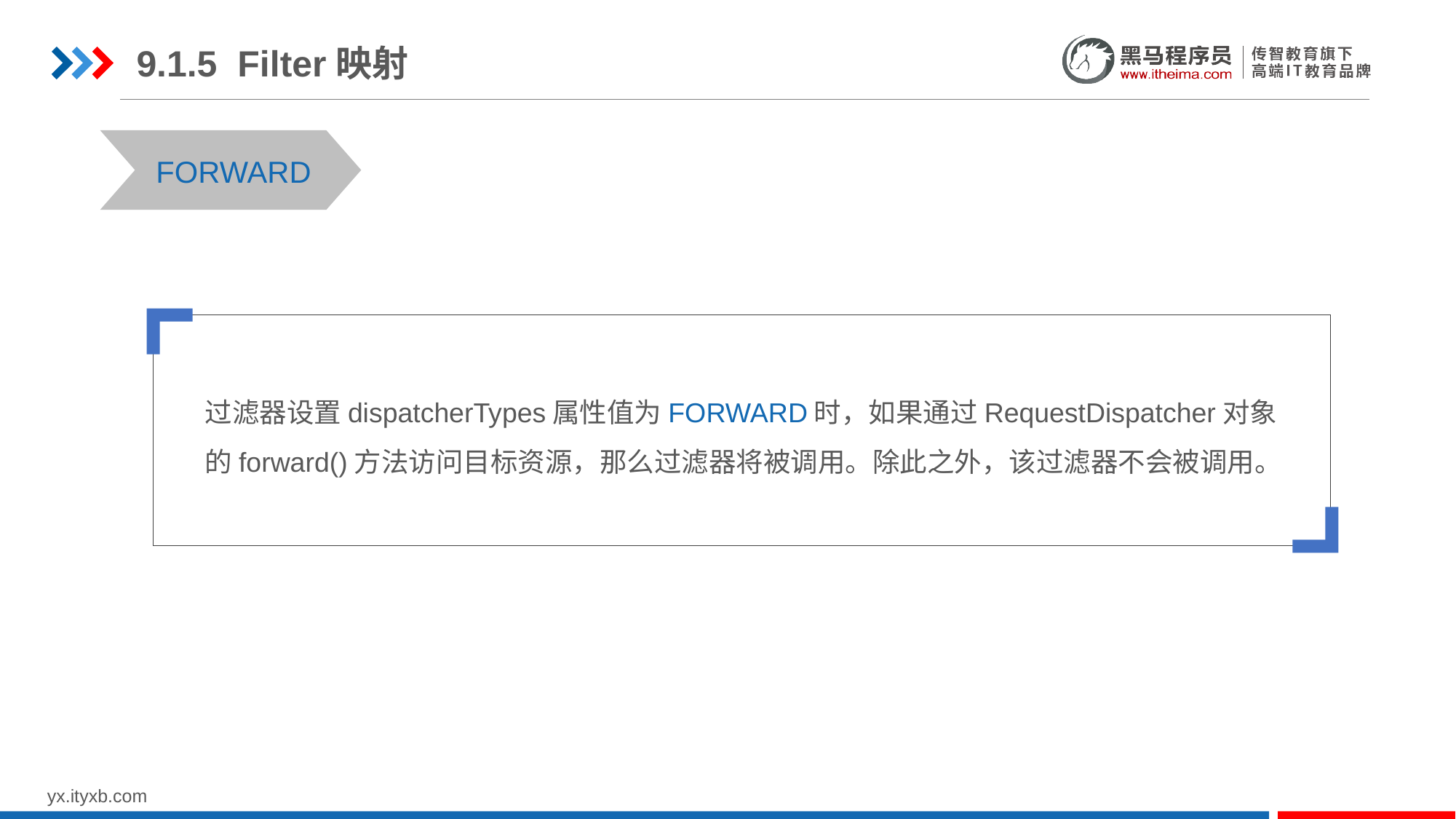

9.1.5  Filter映射

FORWARD

过滤器设置dispatcherTypes属性值为FORWARD时，如果通过RequestDispatcher对象的forward()方法访问目标资源，那么过滤器将被调用。除此之外，该过滤器不会被调用。